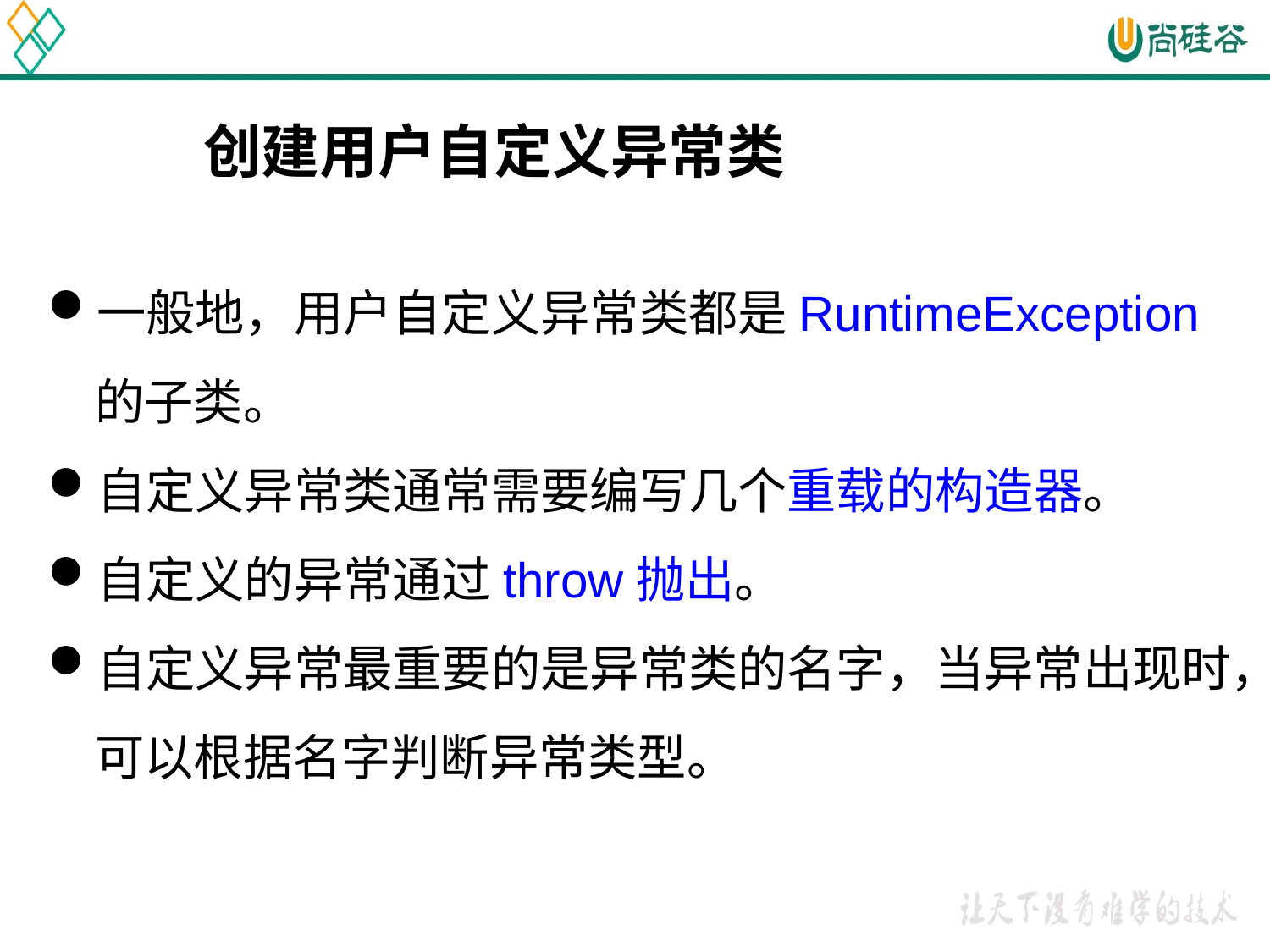

# 创建用户自定义异常类
一般地，用户自定义异常类都是RuntimeException的子类。
自定义异常类通常需要编写几个重载的构造器。
自定义的异常通过throw抛出。
自定义异常最重要的是异常类的名字，当异常出现时，可以根据名字判断异常类型。